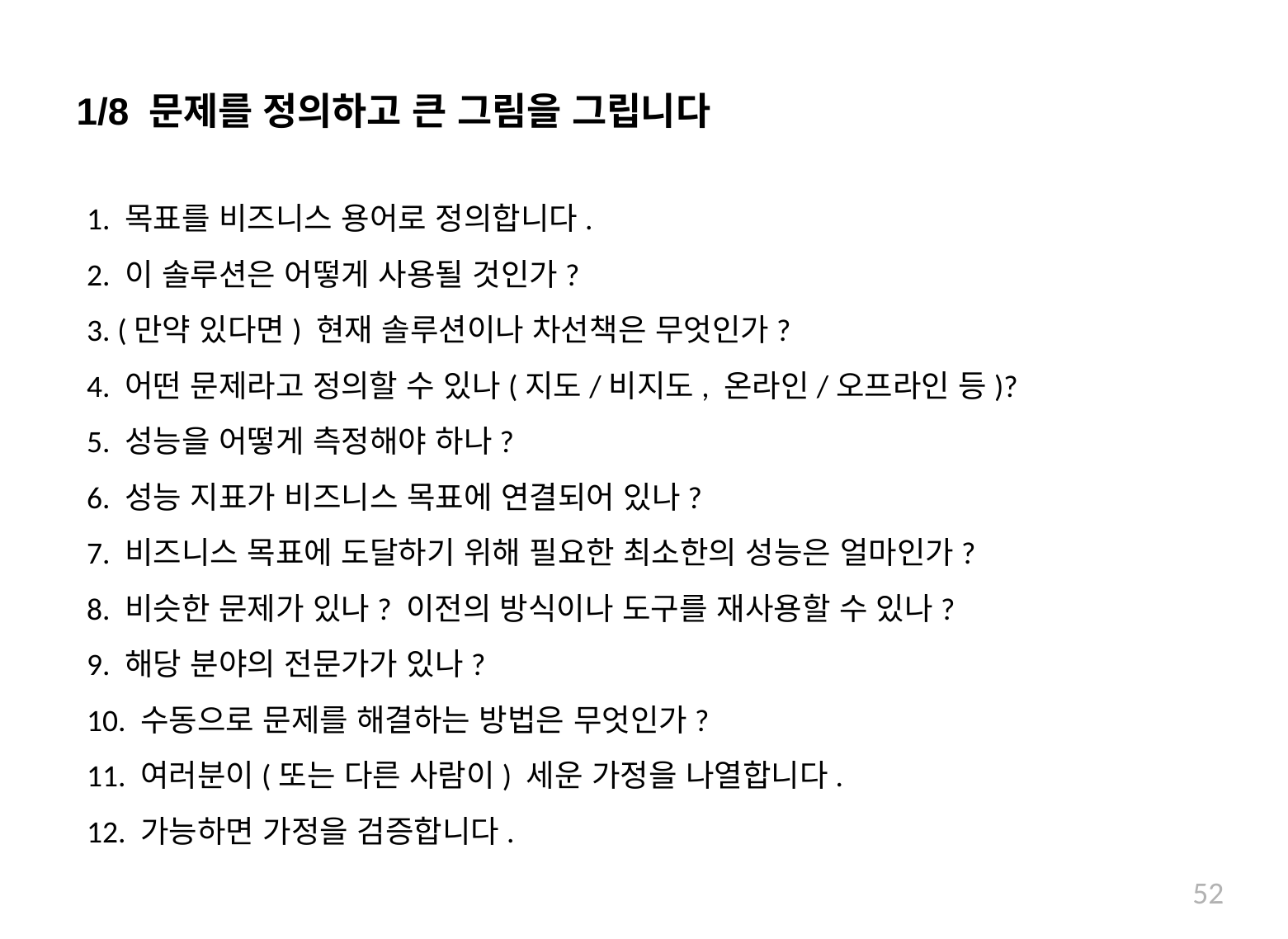

# 1/8 문제를 정의하고 큰 그림을 그립니다
1. 목표를 비즈니스 용어로 정의합니다.
2. 이 솔루션은 어떻게 사용될 것인가?
3. (만약 있다면) 현재 솔루션이나 차선책은 무엇인가?
4. 어떤 문제라고 정의할 수 있나(지도/비지도, 온라인/오프라인 등)?
5. 성능을 어떻게 측정해야 하나?
6. 성능 지표가 비즈니스 목표에 연결되어 있나?
7. 비즈니스 목표에 도달하기 위해 필요한 최소한의 성능은 얼마인가?
8. 비슷한 문제가 있나? 이전의 방식이나 도구를 재사용할 수 있나?
9. 해당 분야의 전문가가 있나?
10. 수동으로 문제를 해결하는 방법은 무엇인가?
11. 여러분이(또는 다른 사람이) 세운 가정을 나열합니다.
12. 가능하면 가정을 검증합니다.
52